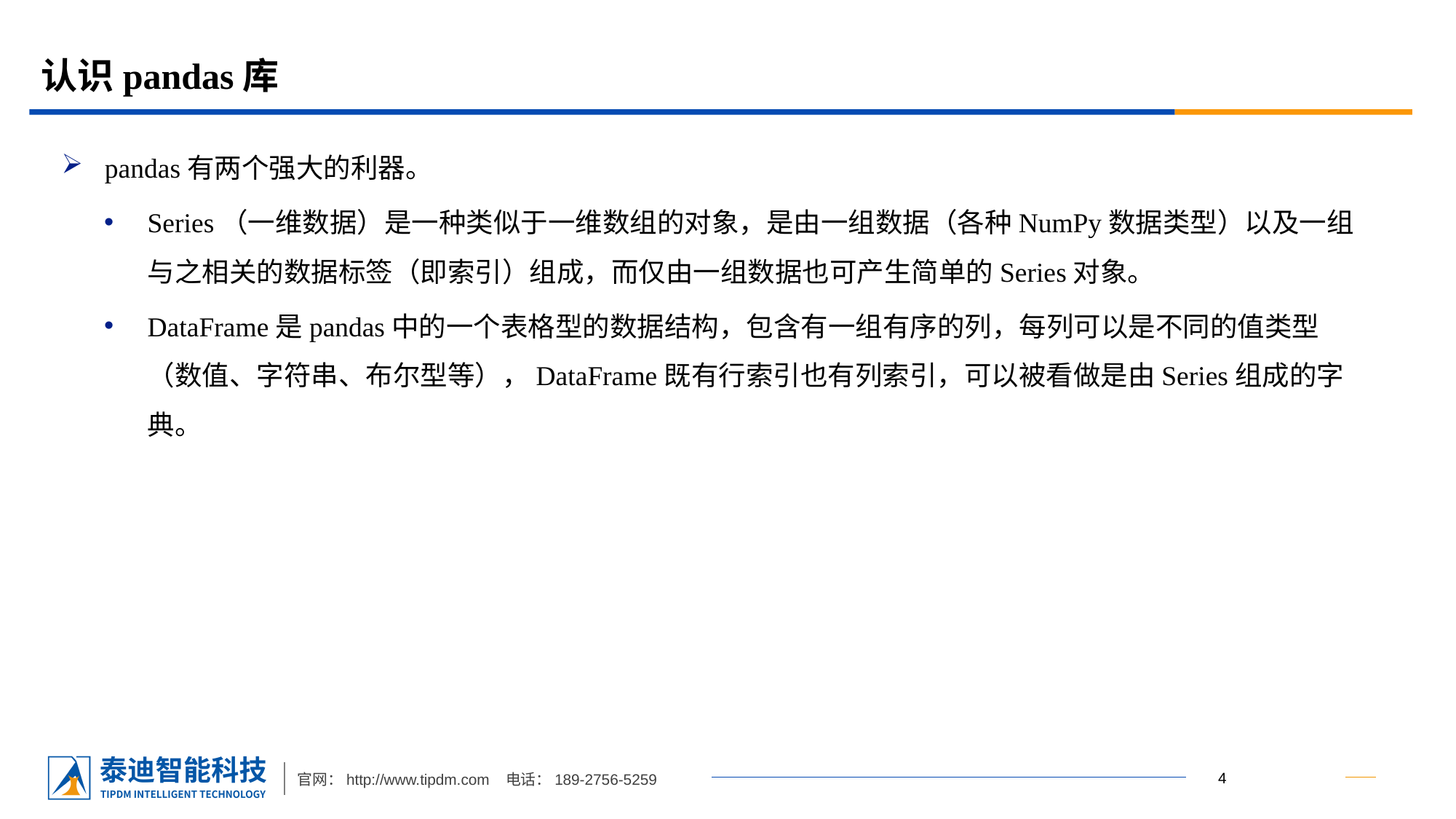

# 认识pandas库
pandas有两个强大的利器。
Series（一维数据）是一种类似于一维数组的对象，是由一组数据（各种NumPy数据类型）以及一组与之相关的数据标签（即索引）组成，而仅由一组数据也可产生简单的Series对象。
DataFrame是pandas中的一个表格型的数据结构，包含有一组有序的列，每列可以是不同的值类型（数值、字符串、布尔型等），DataFrame既有行索引也有列索引，可以被看做是由Series组成的字典。